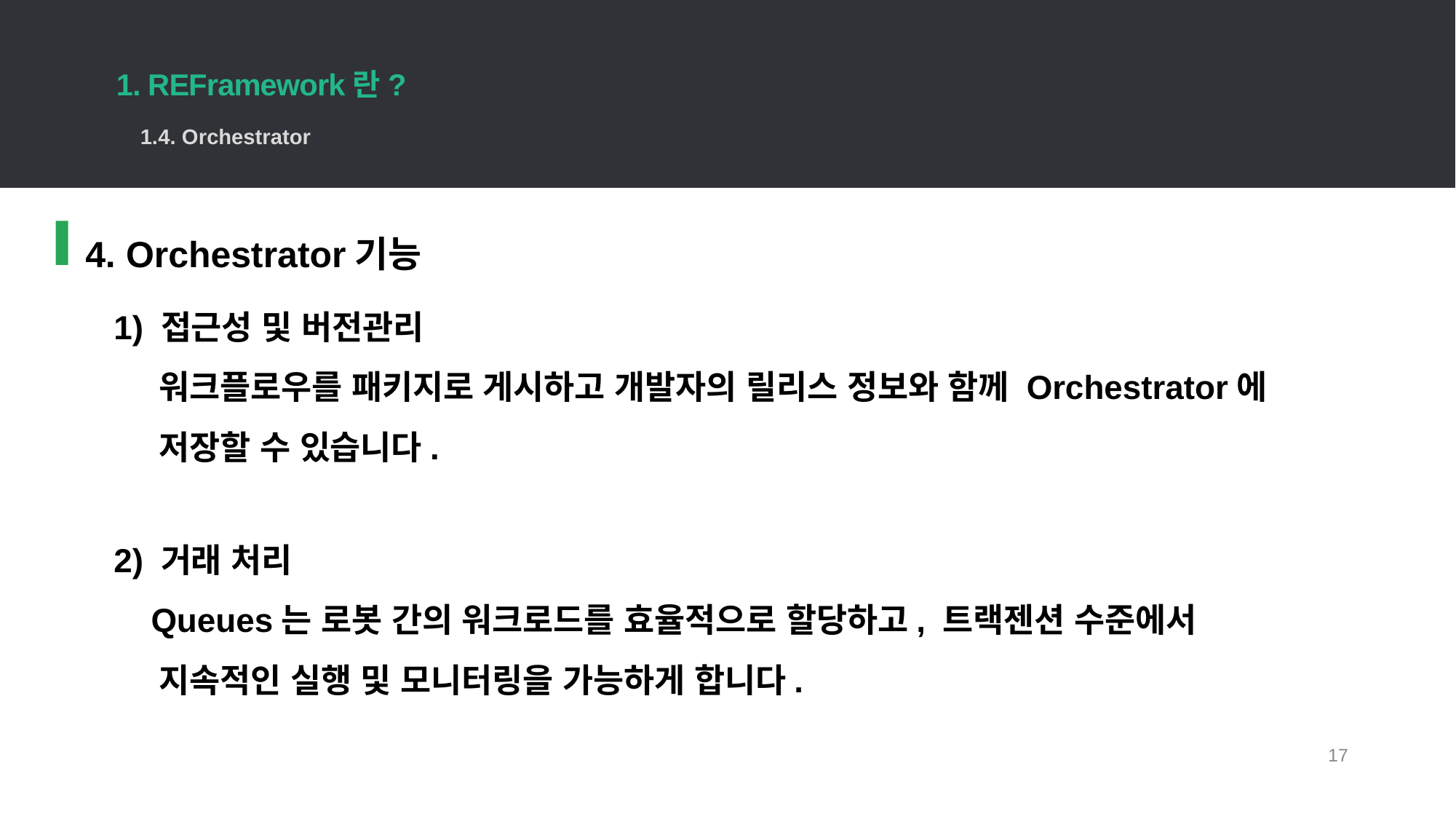

1. REFramework란?
17
1.4. Orchestrator
4. Orchestrator기능

 1) 접근성 및 버전관리
     워크플로우를 패키지로 게시하고 개발자의 릴리스 정보와 함께 Orchestrator에
     저장할 수 있습니다.
 2) 거래 처리
     Queues는 로봇 간의 워크로드를 효율적으로 할당하고, 트랙젠션 수준에서
     지속적인 실행 및 모니터링을 가능하게 합니다.

17